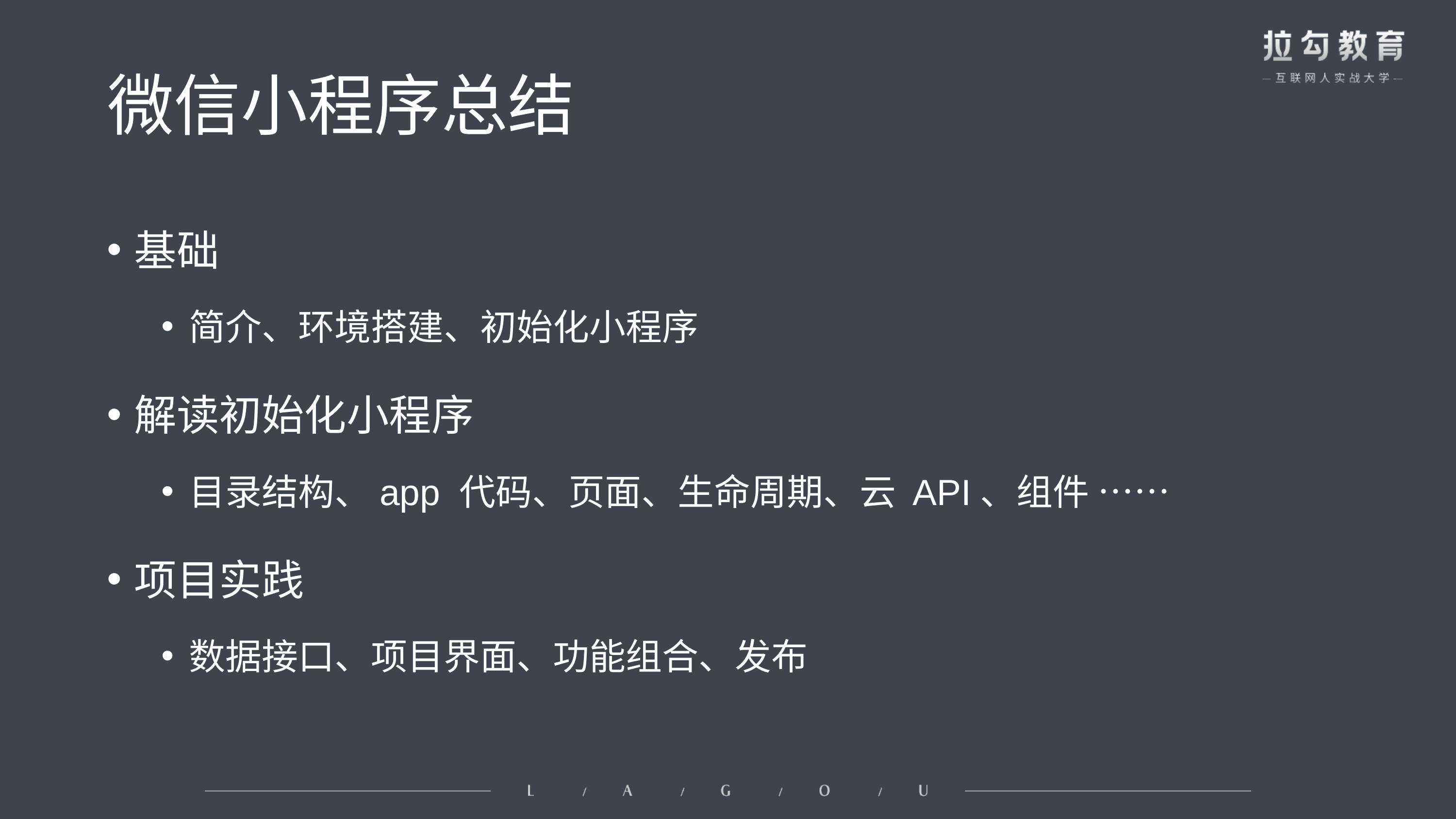

# 微信小程序总结
基础
简介、环境搭建、初始化小程序
解读初始化小程序
目录结构、app 代码、页面、生命周期、云 API、组件 ……
项目实践
数据接口、项目界面、功能组合、发布